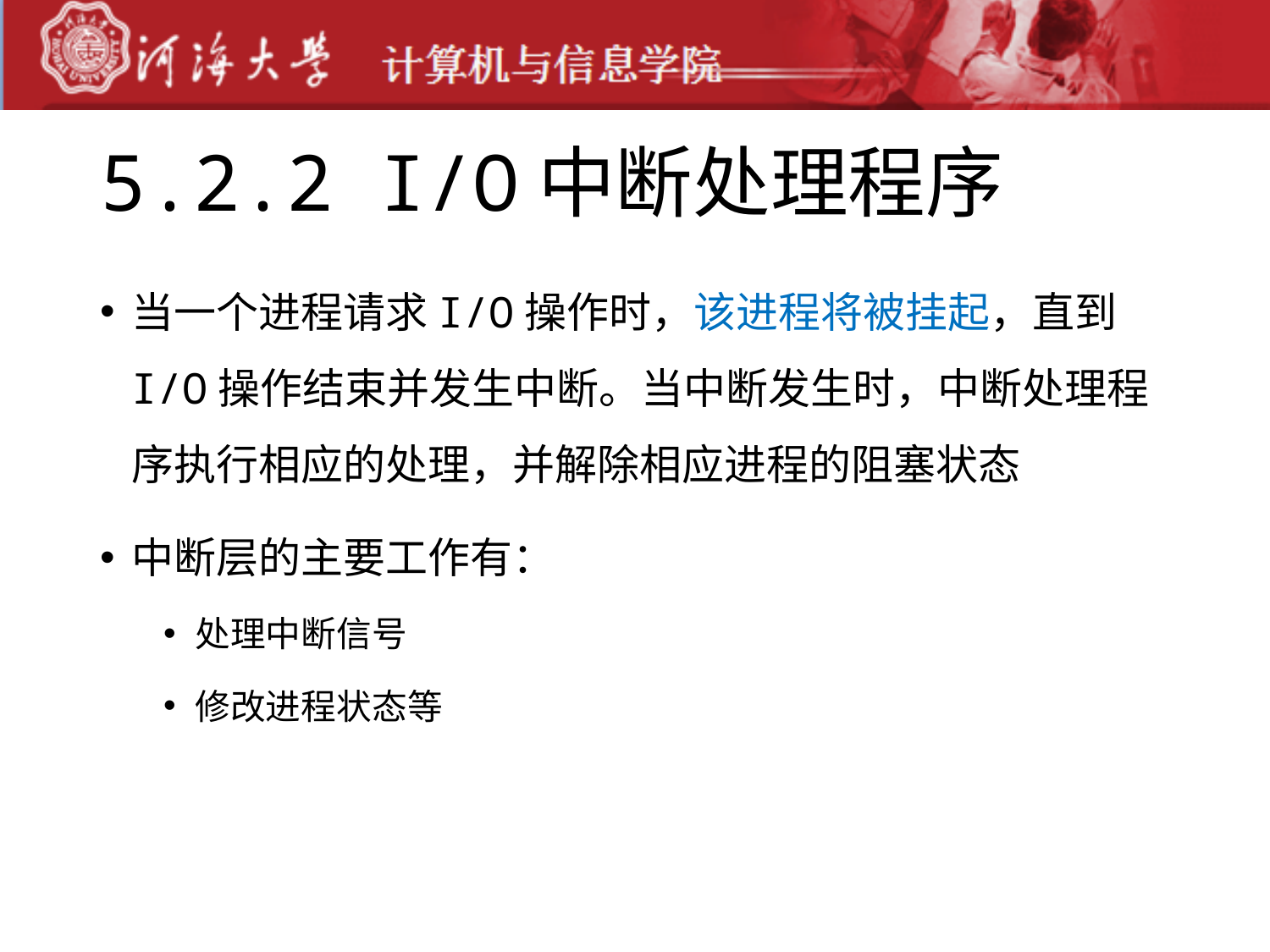

# 5.2.2 I/O中断处理程序
当一个进程请求I/O操作时，该进程将被挂起，直到I/O操作结束并发生中断。当中断发生时，中断处理程序执行相应的处理，并解除相应进程的阻塞状态
中断层的主要工作有：
处理中断信号
修改进程状态等